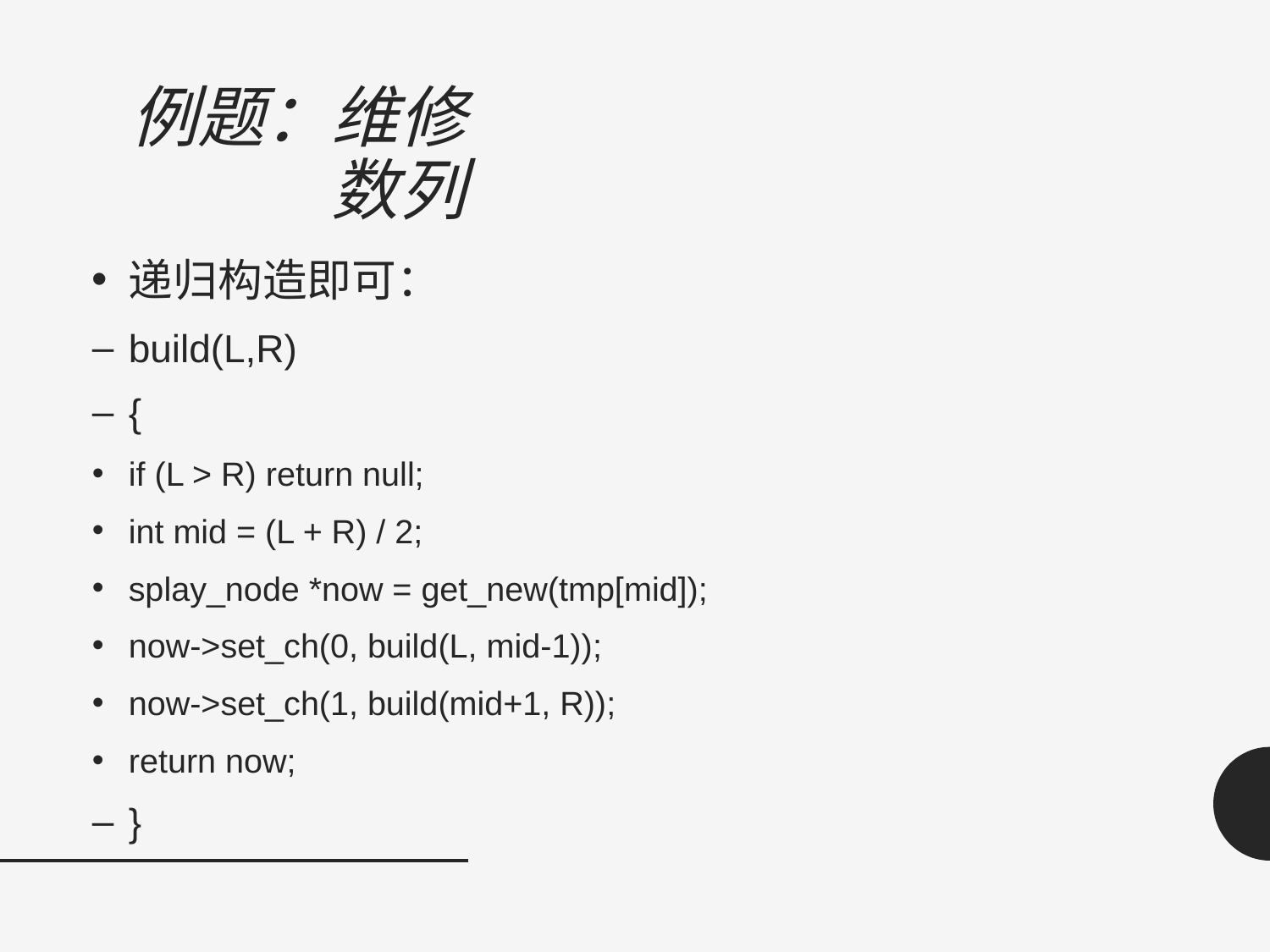

# 例题：维修数列
递归构造即可：
build(L,R)
{
if (L > R) return null;
int mid = (L + R) / 2;
splay_node *now = get_new(tmp[mid]);
now->set_ch(0, build(L, mid-1));
now->set_ch(1, build(mid+1, R));
return now;
}